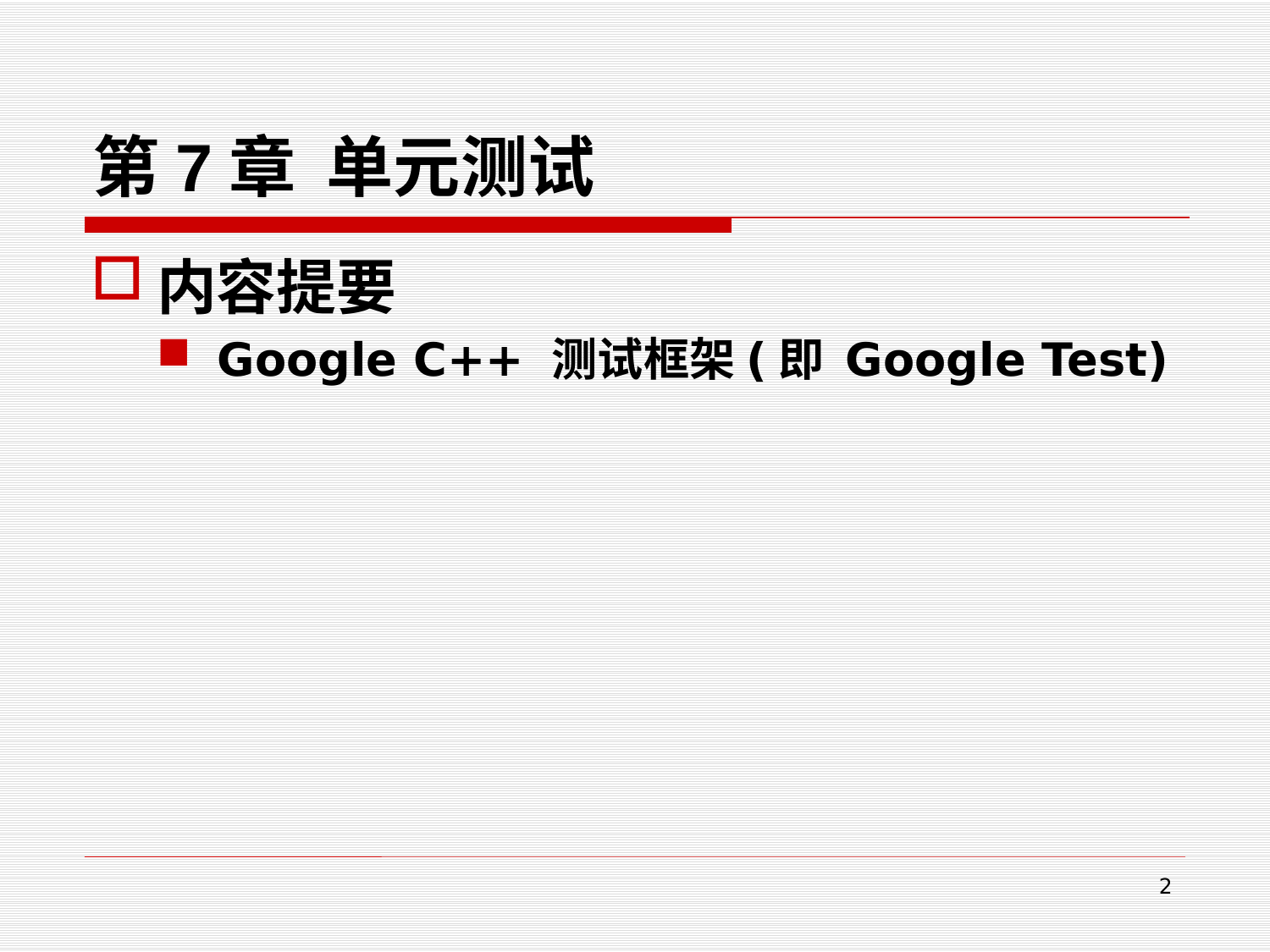

# 第7章  单元测试
内容提要
Google C++ 测试框架(即 Google Test)
2